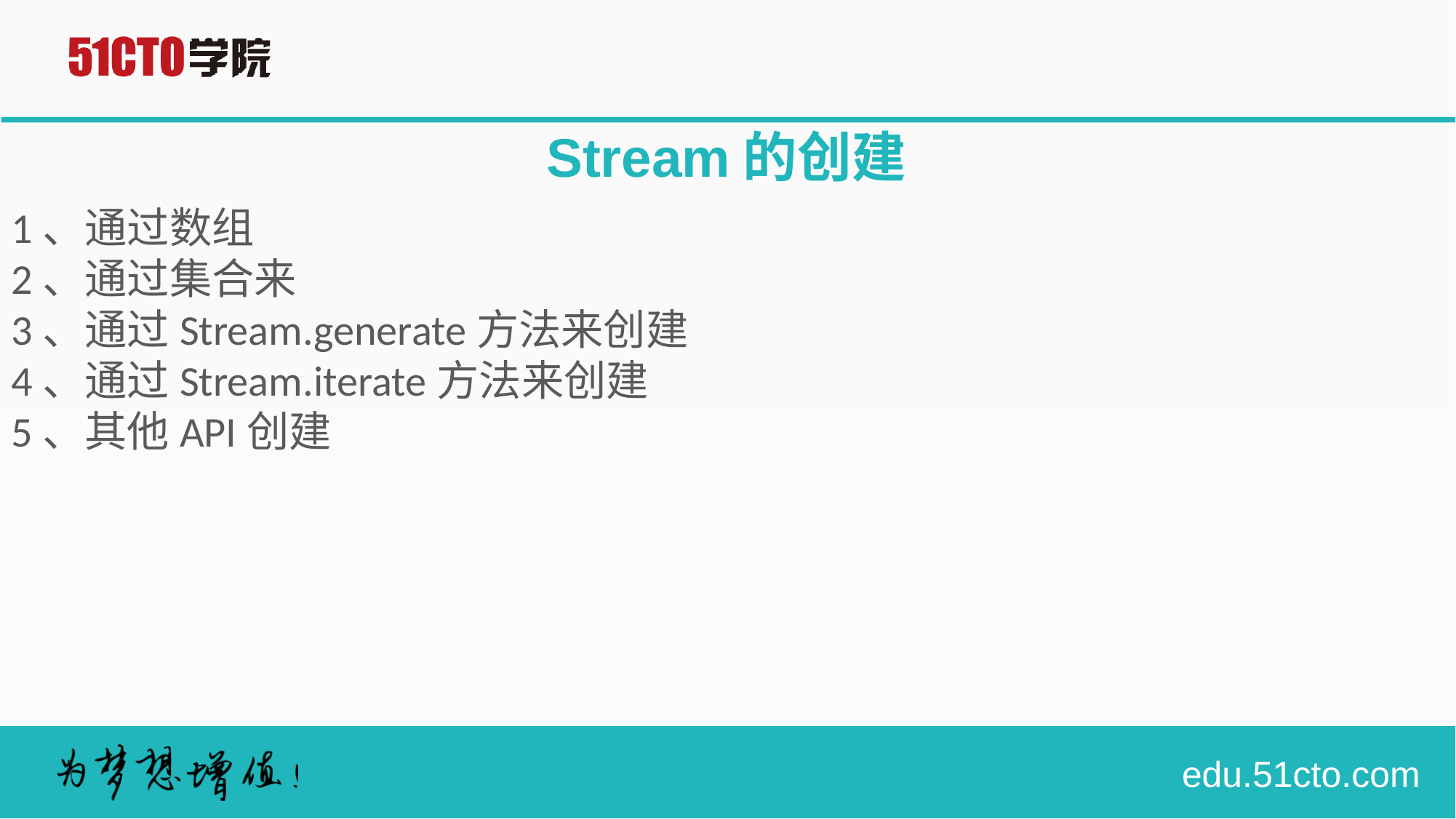

# Stream的创建
1、通过数组
2、通过集合来
3、通过Stream.generate方法来创建
4、通过Stream.iterate方法来创建
5、其他API创建